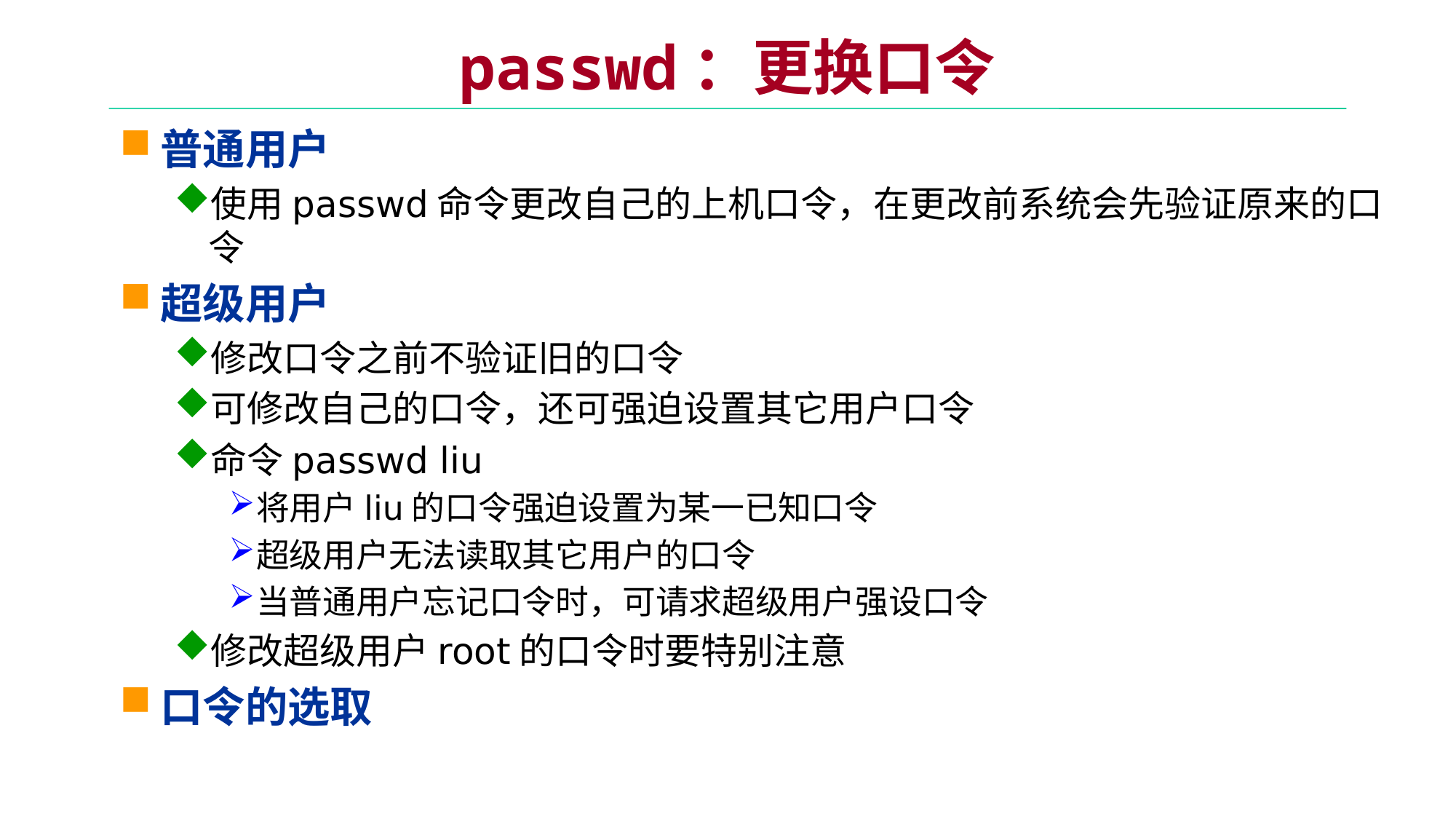

# passwd：更换口令
普通用户
使用passwd命令更改自己的上机口令，在更改前系统会先验证原来的口令
超级用户
修改口令之前不验证旧的口令
可修改自己的口令，还可强迫设置其它用户口令
命令passwd liu
将用户liu的口令强迫设置为某一已知口令
超级用户无法读取其它用户的口令
当普通用户忘记口令时，可请求超级用户强设口令
修改超级用户root的口令时要特别注意
口令的选取